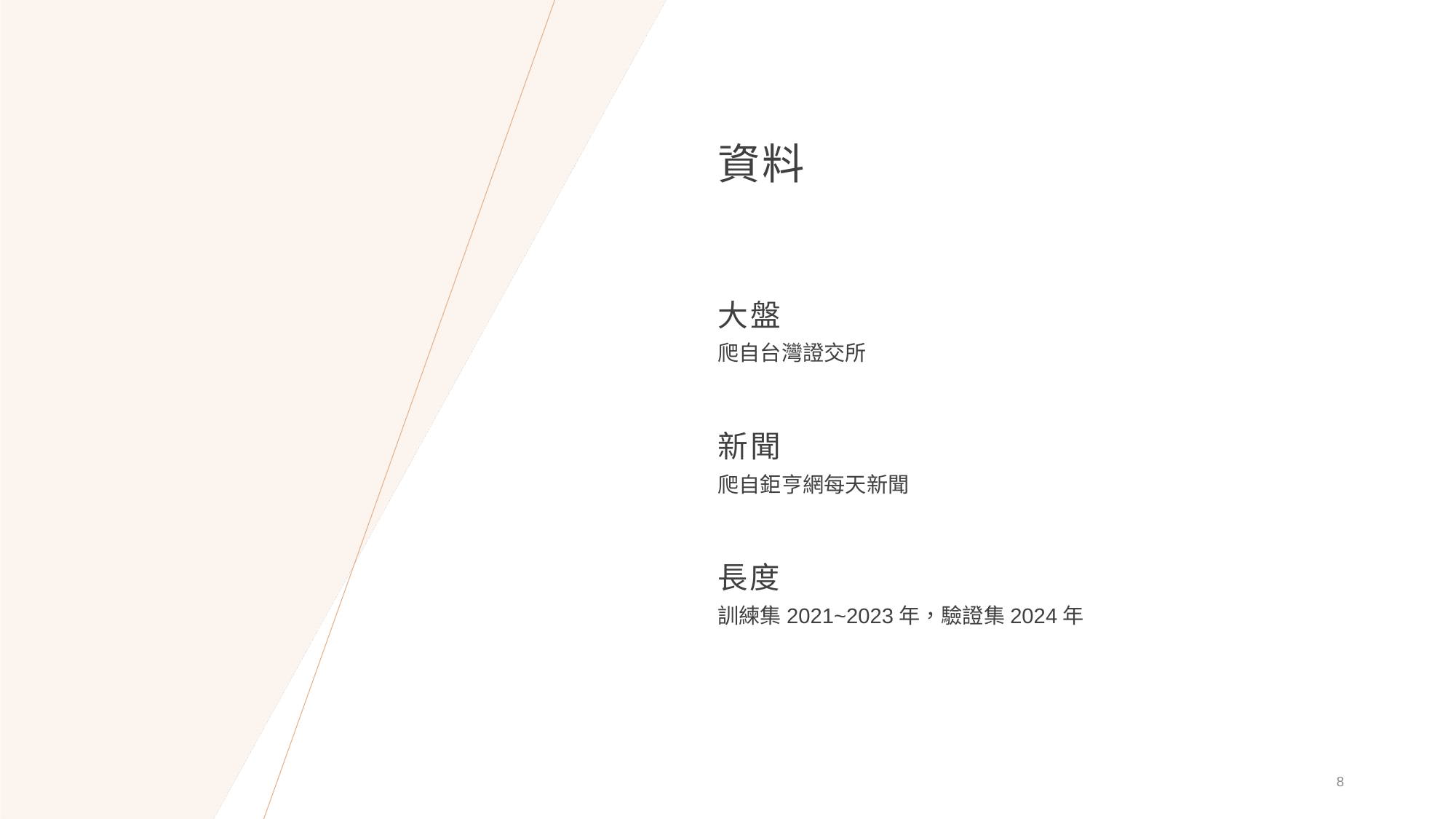

# 資料
大盤
爬自台灣證交所
新聞
爬自鉅亨網每天新聞
長度
訓練集2021~2023年，驗證集2024年
8